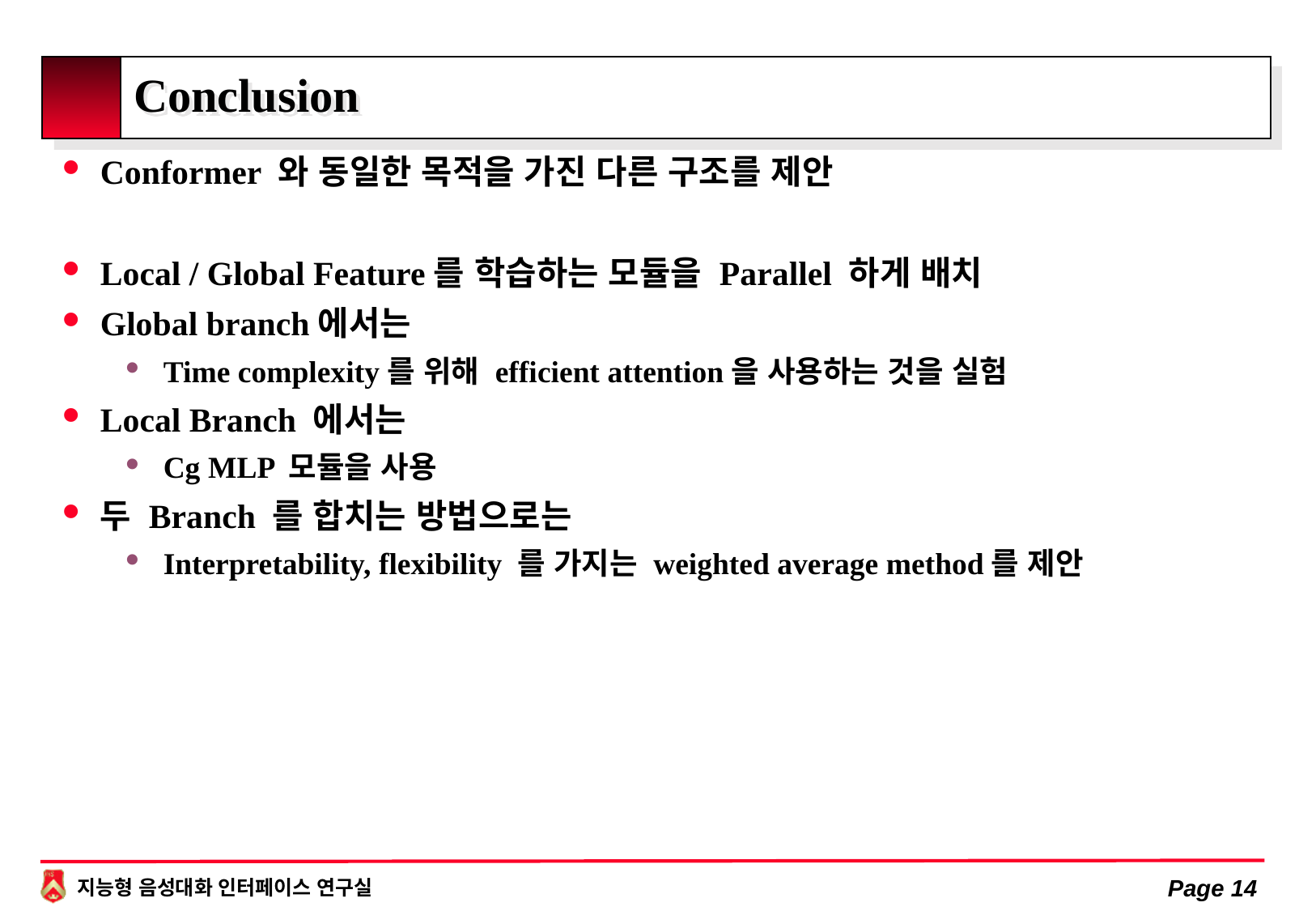

# Conclusion
Conformer 와 동일한 목적을 가진 다른 구조를 제안

Local / Global Feature를 학습하는 모듈을 Parallel 하게 배치
Global branch에서는
Time complexity를 위해 efficient attention을 사용하는 것을 실험
Local Branch 에서는
Cg MLP 모듈을 사용
두 Branch 를 합치는 방법으로는
Interpretability, flexibility 를 가지는 weighted average method를 제안
Page 14